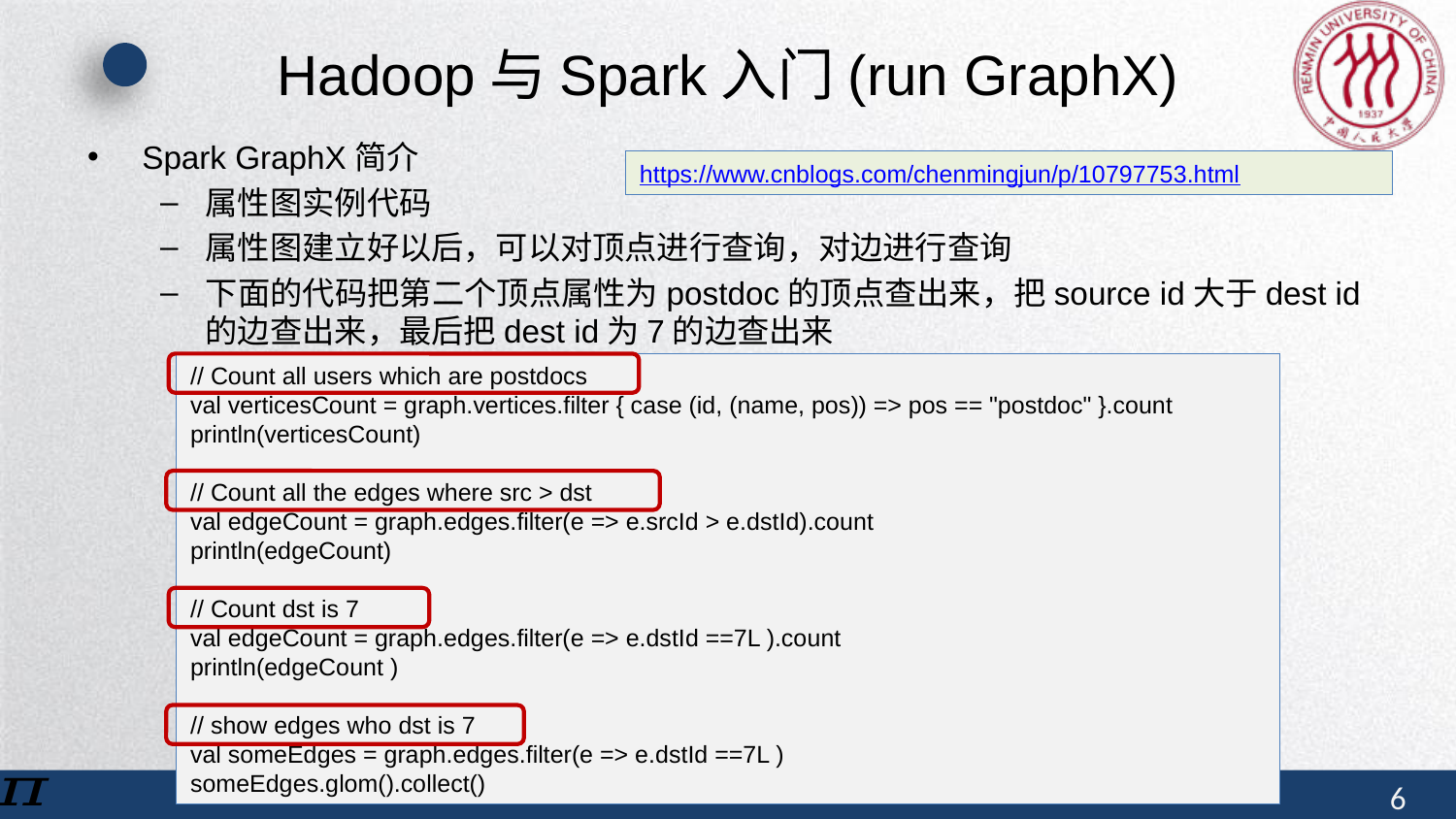

# Hadoop与Spark入门(run GraphX)
Spark GraphX简介
属性图实例代码
属性图建立好以后，可以对顶点进行查询，对边进行查询
下面的代码把第二个顶点属性为postdoc的顶点查出来，把source id大于dest id的边查出来，最后把dest id为7的边查出来
https://www.cnblogs.com/chenmingjun/p/10797753.html

// Count all users which are postdocs
val verticesCount = graph.vertices.filter { case (id, (name, pos)) => pos == "postdoc" }.count
println(verticesCount)

// Count all the edges where src > dst
val edgeCount = graph.edges.filter(e => e.srcId > e.dstId).count
println(edgeCount)

// Count dst is 7
val edgeCount = graph.edges.filter(e => e.dstId ==7L ).count
println(edgeCount )

// show edges who dst is 7
val someEdges = graph.edges.filter(e => e.dstId ==7L )
someEdges.glom().collect()